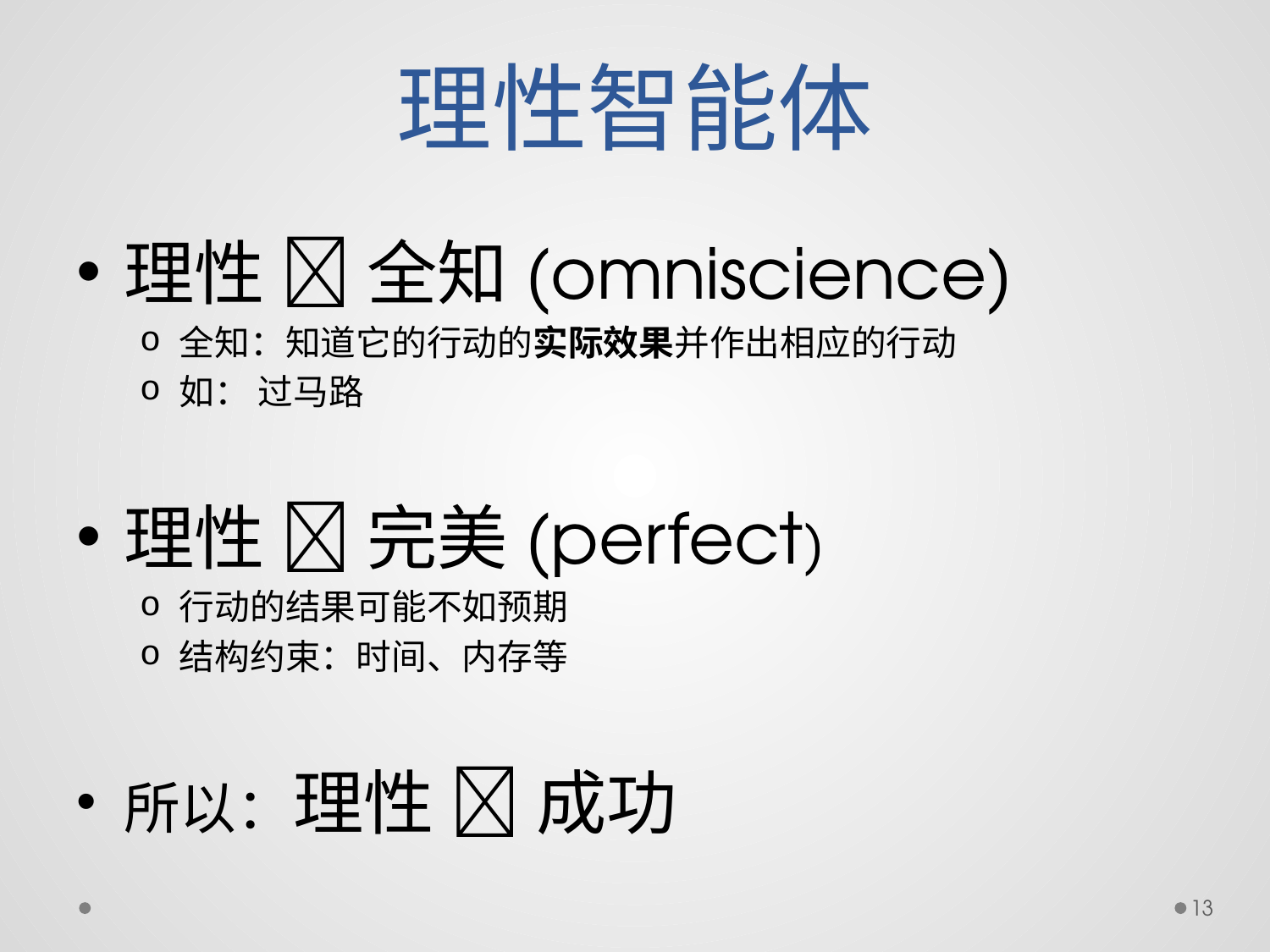

# 理性智能体
理性 ≠ 全知(omniscience)
全知：知道它的行动的实际效果并作出相应的行动
如： 过马路

理性 ≠ 完美(perfect)
行动的结果可能不如预期
结构约束：时间、内存等

所以：理性 ≠ 成功
13